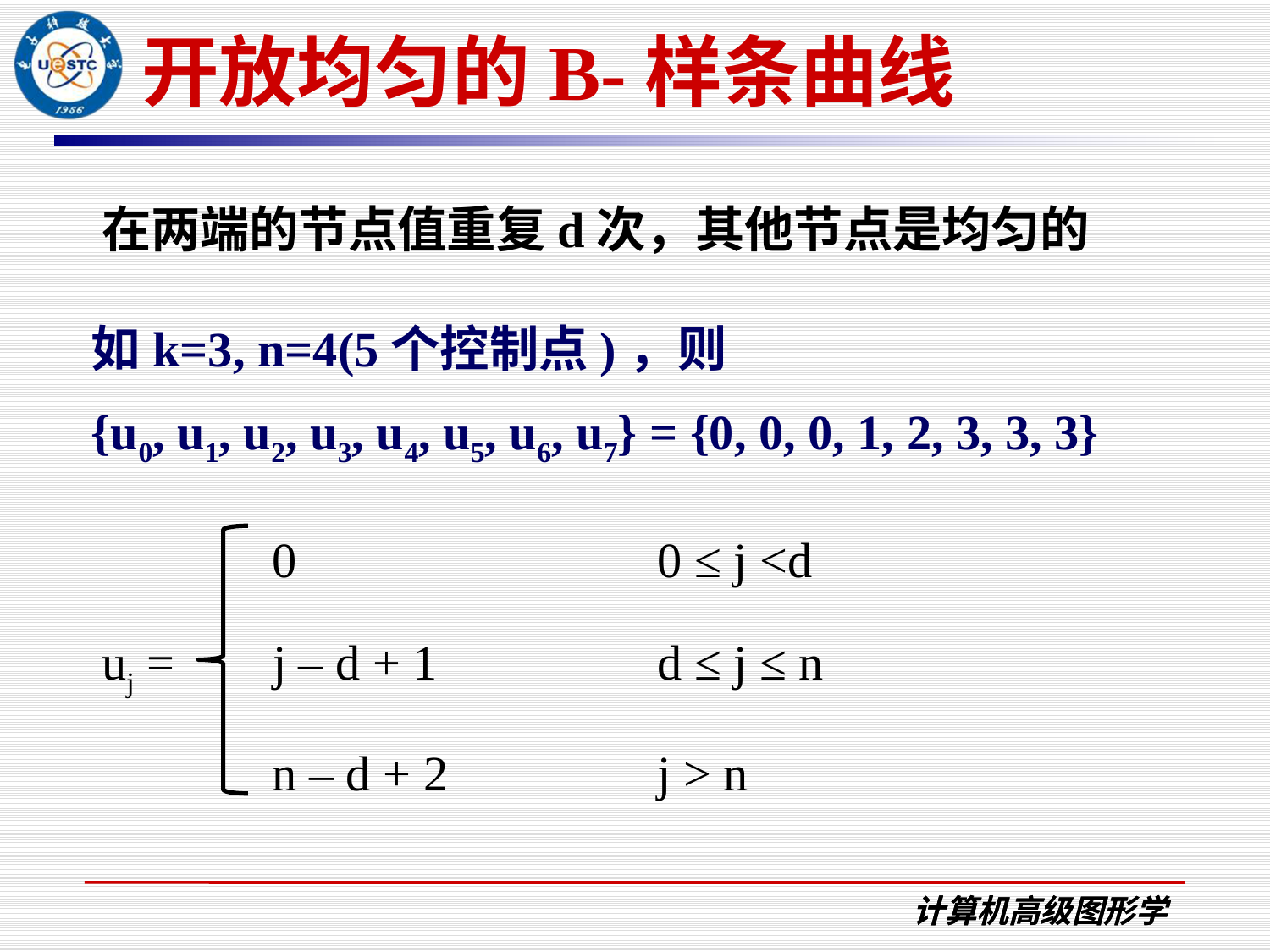

# 开放均匀的B-样条曲线
在两端的节点值重复d次，其他节点是均匀的
如k=3, n=4(5个控制点)，则
{u0, u1, u2, u3, u4, u5, u6, u7} = {0, 0, 0, 1, 2, 3, 3, 3}
	          0            		0 ≤ j <d
uj =        j – d + 1  		d ≤ j ≤ n
	          n – d + 2  		j > n